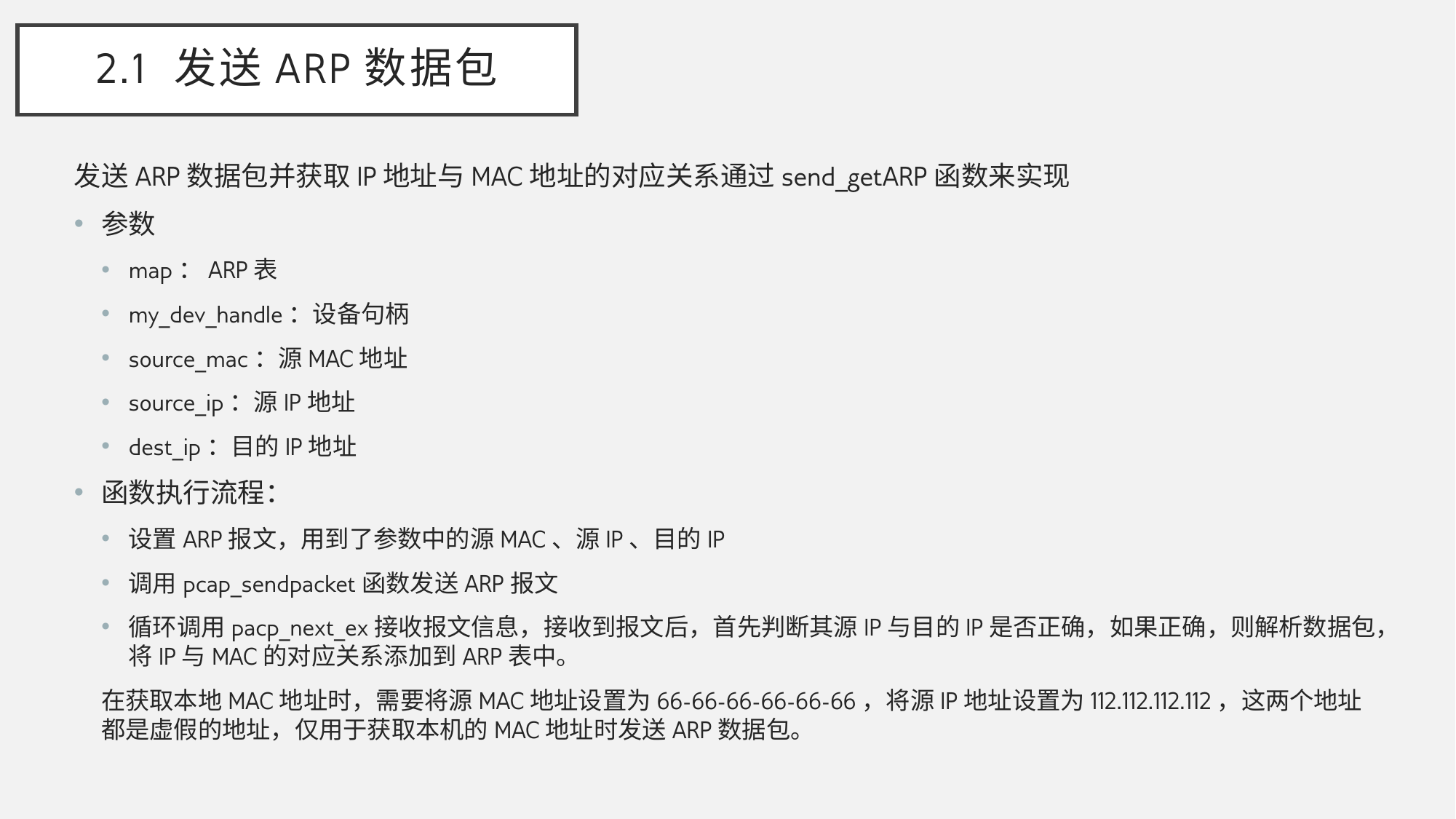

# 2.1 发送ARP数据包
发送ARP数据包并获取IP地址与MAC地址的对应关系通过send_getARP函数来实现
参数
map：ARP表
my_dev_handle：设备句柄
source_mac：源MAC地址
source_ip：源IP地址
dest_ip：目的IP地址
函数执行流程：
设置ARP报文，用到了参数中的源MAC、源IP、目的IP
调用pcap_sendpacket函数发送ARP报文
循环调用pacp_next_ex接收报文信息，接收到报文后，首先判断其源IP与目的IP是否正确，如果正确，则解析数据包，将IP与MAC的对应关系添加到ARP表中。
在获取本地MAC地址时，需要将源MAC地址设置为66-66-66-66-66-66，将源IP地址设置为112.112.112.112，这两个地址都是虚假的地址，仅用于获取本机的MAC地址时发送ARP数据包。